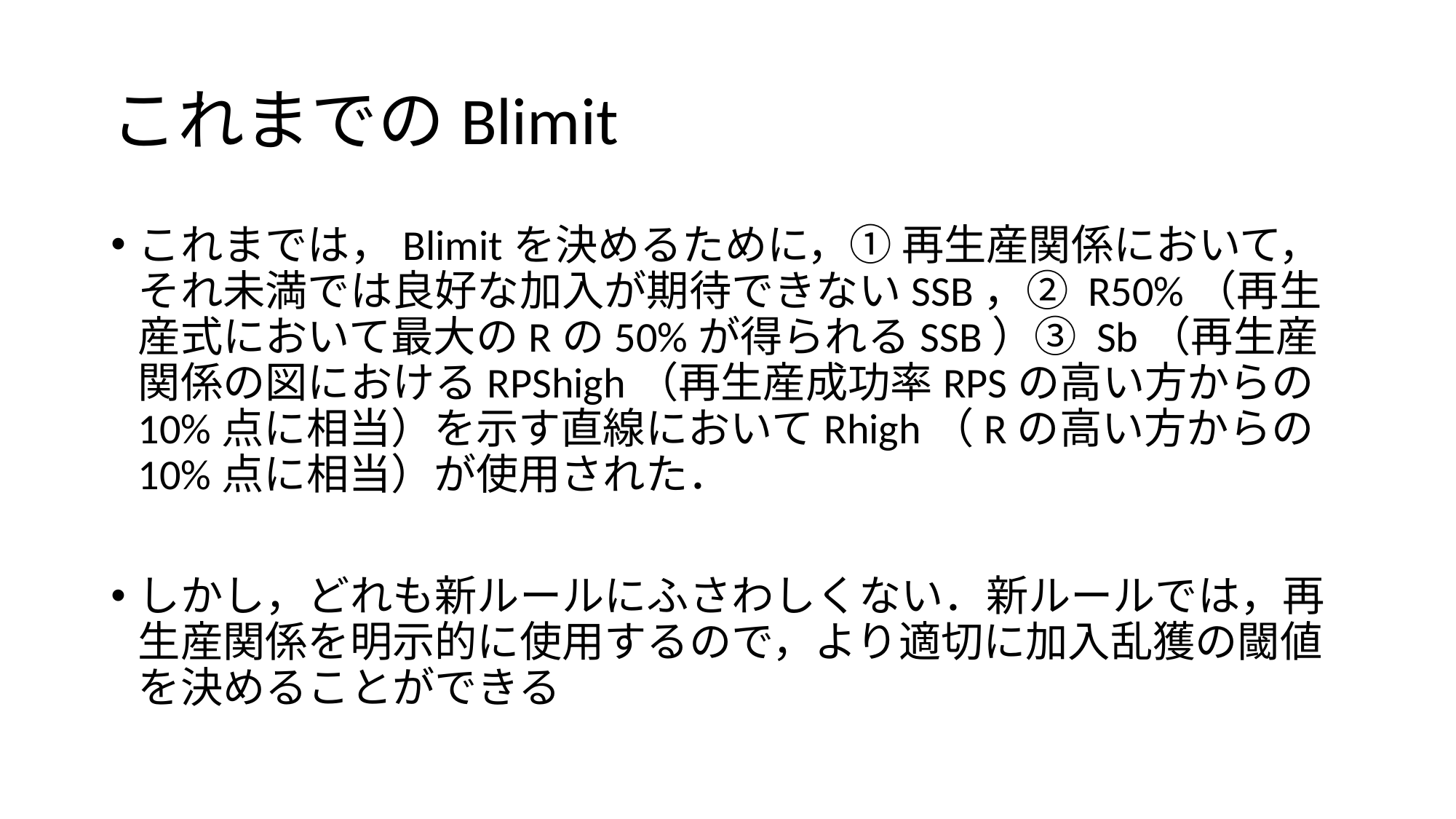

# これまでのBlimit
これまでは，Blimitを決めるために，① 再生産関係において，それ未満では良好な加入が期待できないSSB，② R50%（再生産式において最大のRの50%が得られるSSB）③ Sb（再生産関係の図におけるRPShigh（再生産成功率RPSの高い方からの10%点に相当）を示す直線においてRhigh（Rの高い方からの10%点に相当）が使用された．

しかし，どれも新ルールにふさわしくない．新ルールでは，再生産関係を明示的に使用するので，より適切に加入乱獲の閾値を決めることができる